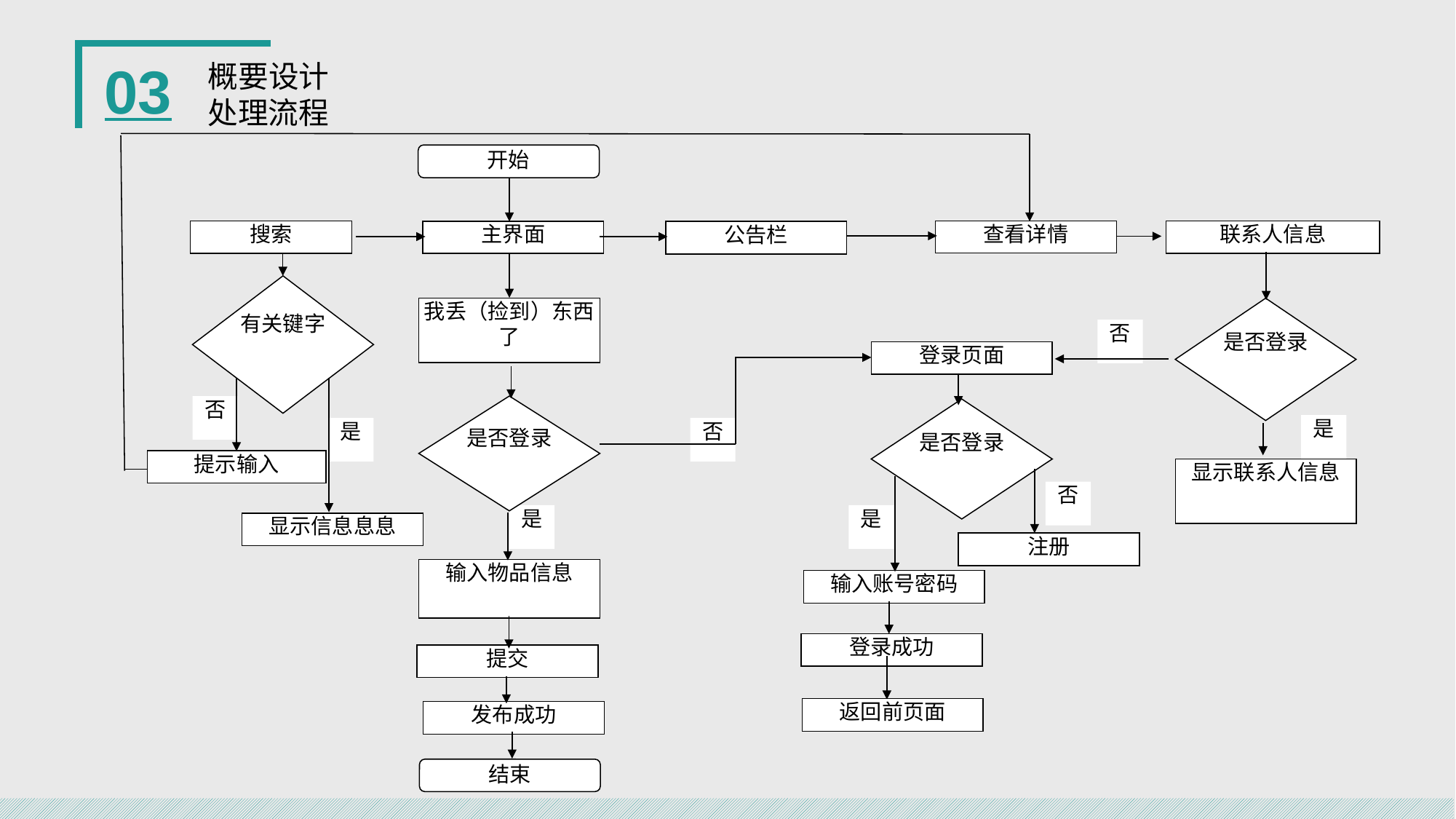

03
概要设计
处理流程
开始
搜索
查看详情
联系人信息
主界面
公告栏
有关键字
我丢（捡到）东西了
是否登录
否
登录页面
否
是否登录
是否登录
是
是
否
提示输入
显示联系人信息
否
是
是
显示信息息息
注册
输入物品信息
输入账号密码
登录成功
提交
返回前页面
发布成功
结束